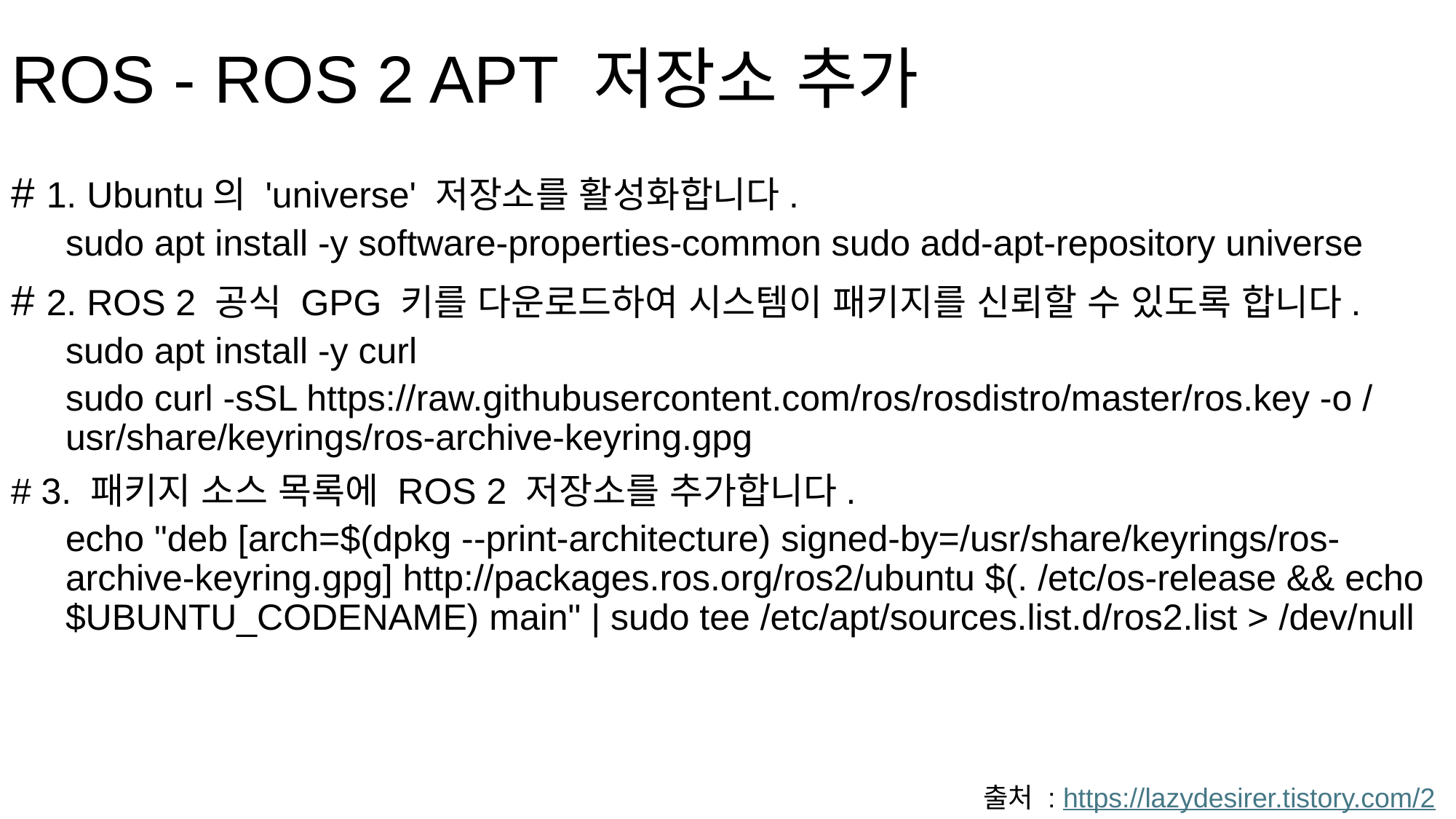

# ROS - ROS 2 APT 저장소 추가
# 1. Ubuntu의 'universe' 저장소를 활성화합니다.
sudo apt install -y software-properties-common sudo add-apt-repository universe
# 2. ROS 2 공식 GPG 키를 다운로드하여 시스템이 패키지를 신뢰할 수 있도록 합니다.
sudo apt install -y curl
sudo curl -sSL https://raw.githubusercontent.com/ros/rosdistro/master/ros.key -o /usr/share/keyrings/ros-archive-keyring.gpg
# 3. 패키지 소스 목록에 ROS 2 저장소를 추가합니다.
echo "deb [arch=$(dpkg --print-architecture) signed-by=/usr/share/keyrings/ros-archive-keyring.gpg] http://packages.ros.org/ros2/ubuntu $(. /etc/os-release && echo $UBUNTU_CODENAME) main" | sudo tee /etc/apt/sources.list.d/ros2.list > /dev/null
출처 : https://lazydesirer.tistory.com/2